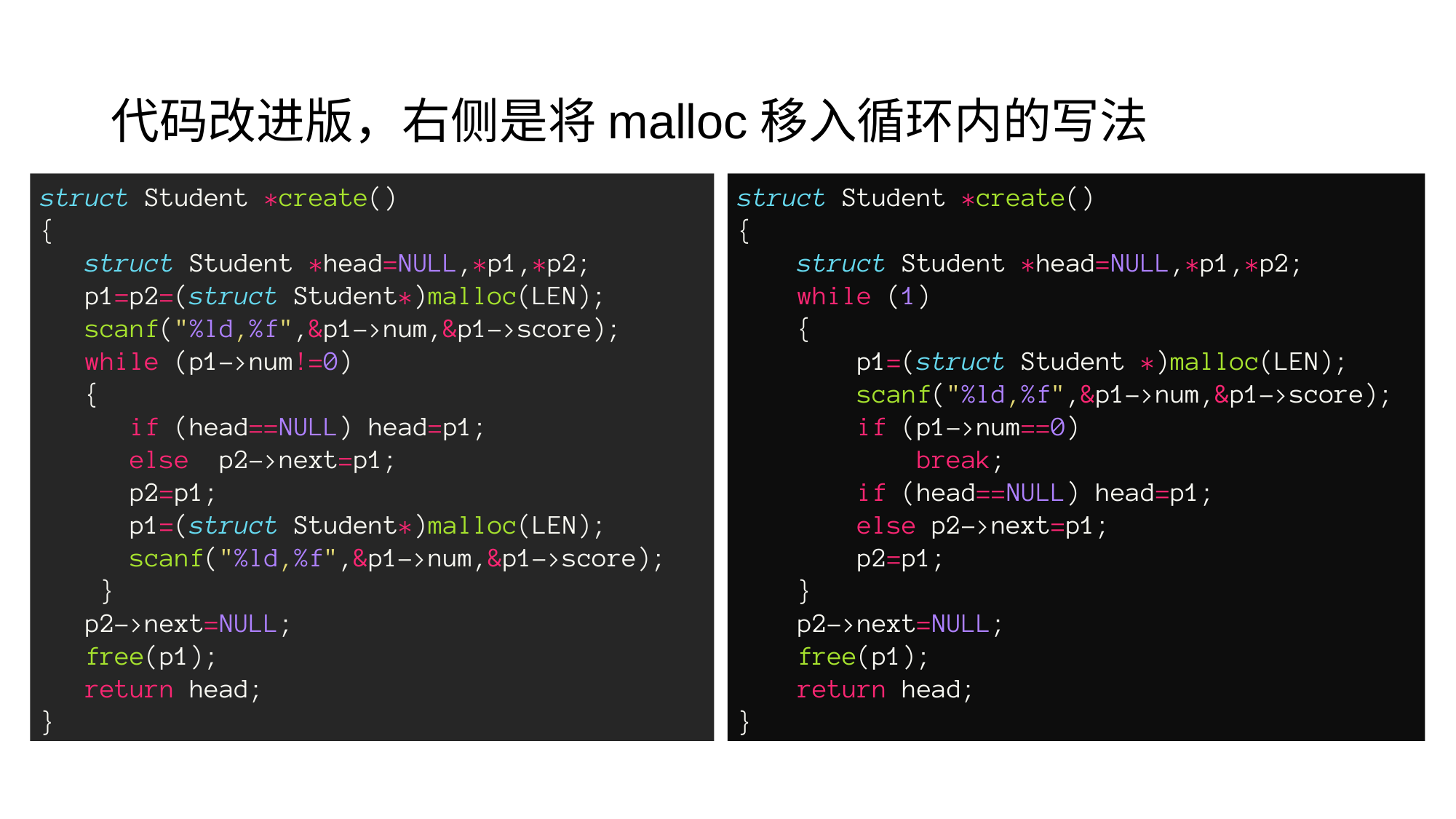

# 代码改进版，右侧是将malloc移入循环内的写法
struct Student *create()
{
   struct Student *head=NULL,*p1,*p2;
   p1=p2=(struct Student*)malloc(LEN);
   scanf("%ld,%f",&p1->num,&p1->score);
   while (p1->num!=0)
   {
      if (head==NULL) head=p1;
      else  p2->next=p1;
      p2=p1;
      p1=(struct Student*)malloc(LEN);
      scanf("%ld,%f",&p1->num,&p1->score);
    }
   p2->next=NULL;
   free(p1);
   return head;
}
struct Student *create()
{
    struct Student *head=NULL,*p1,*p2;
    while (1)
    {
        p1=(struct Student *)malloc(LEN);
        scanf("%ld,%f",&p1->num,&p1->score);
        if (p1->num==0)
            break;
        if (head==NULL) head=p1;
        else p2->next=p1;
        p2=p1;
    }
    p2->next=NULL;
    free(p1);
    return head;
}